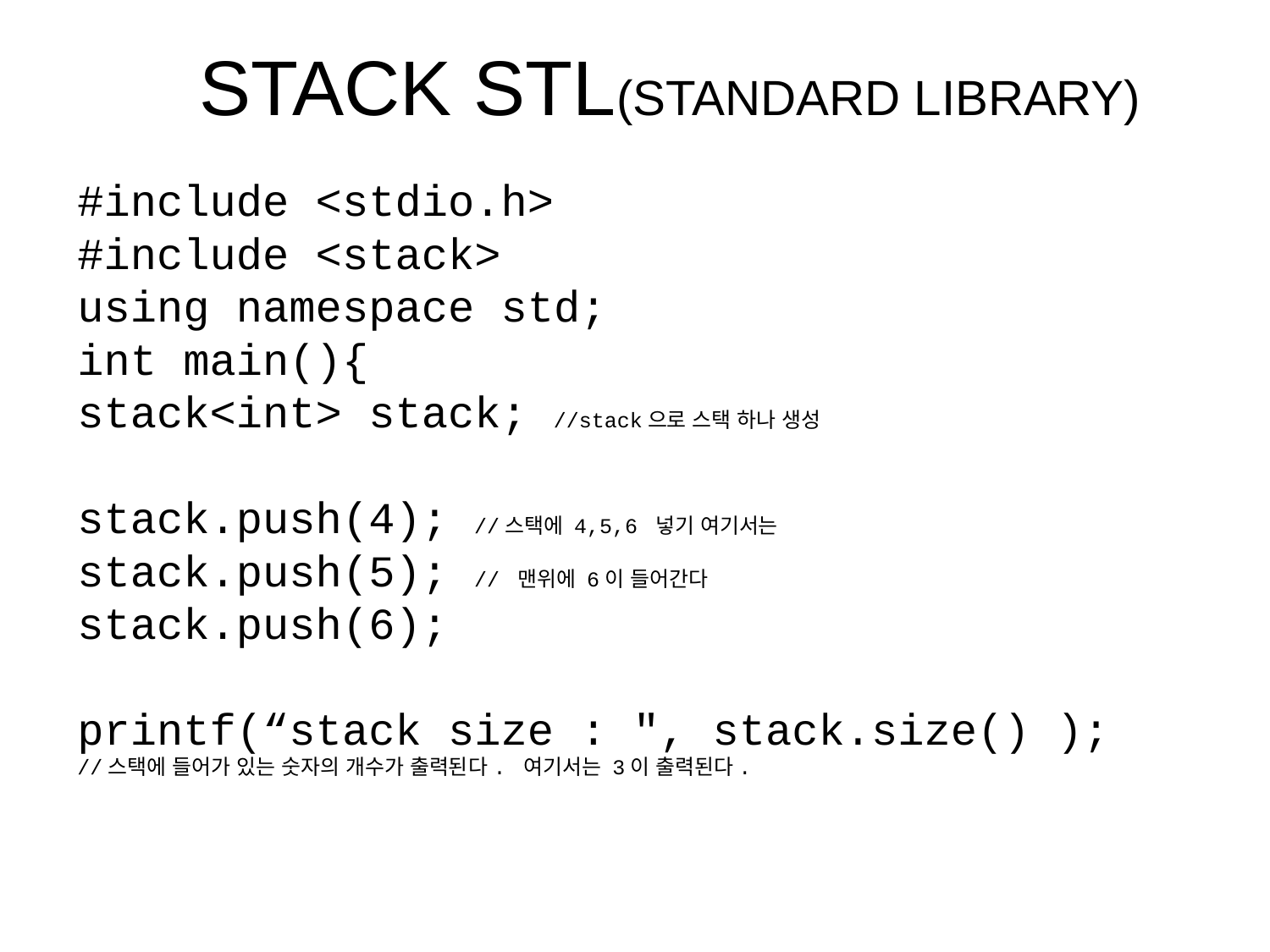

STACK STL(STANDARD LIBRARY)
#include <stdio.h>
#include <stack>
using namespace std;
int main(){
stack<int> stack; //stack으로 스택 하나 생성

stack.push(4); //스택에 4,5,6 넣기 여기서는
stack.push(5); // 맨위에 6이 들어간다
stack.push(6);

printf(“stack size : ", stack.size() );
//스택에 들어가 있는 숫자의 개수가 출력된다. 여기서는 3이 출력된다.